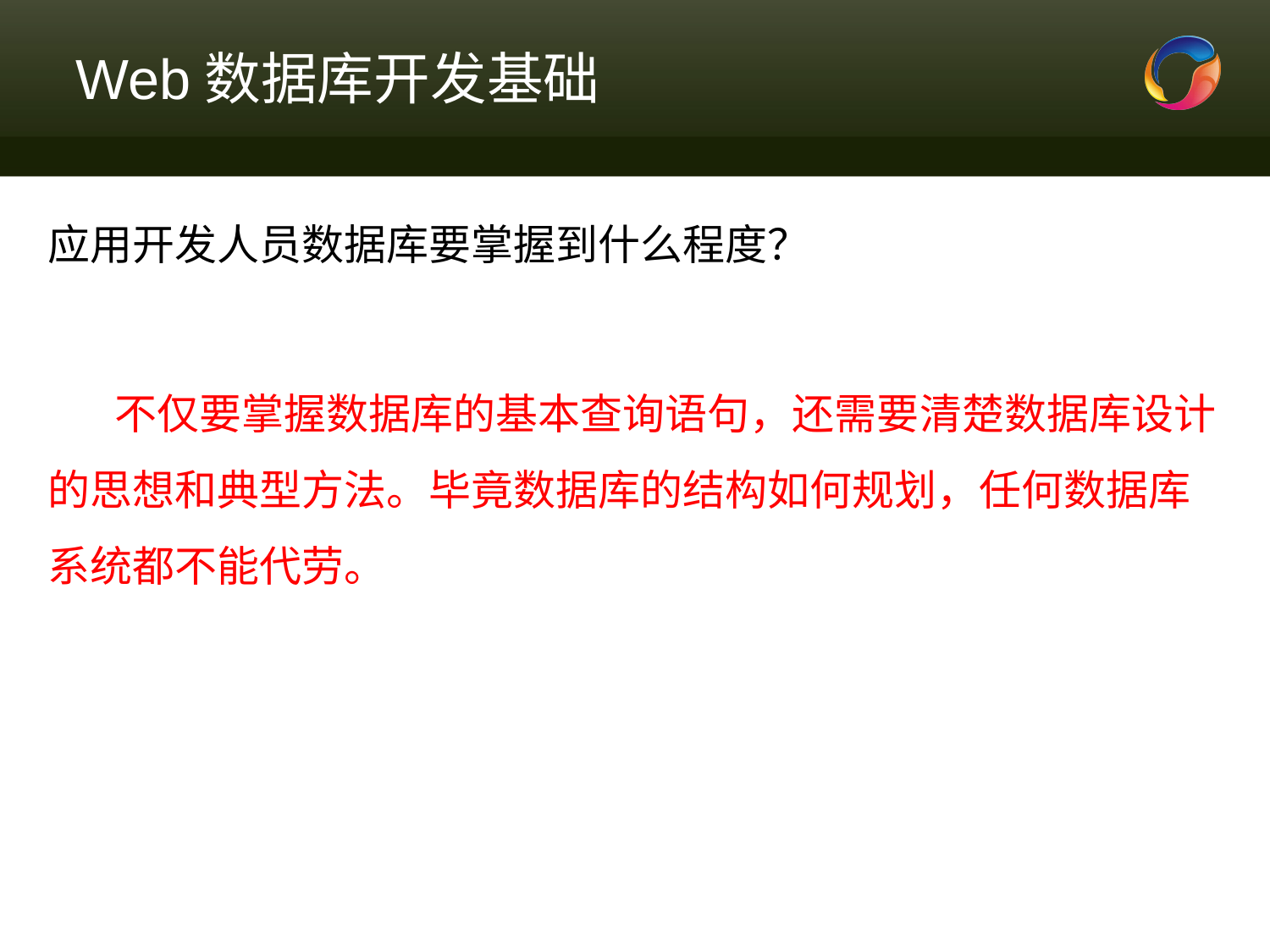

# Web数据库开发基础
应用开发人员数据库要掌握到什么程度？

      不仅要掌握数据库的基本查询语句，还需要清楚数据库设计的思想和典型方法。毕竟数据库的结构如何规划，任何数据库系统都不能代劳。